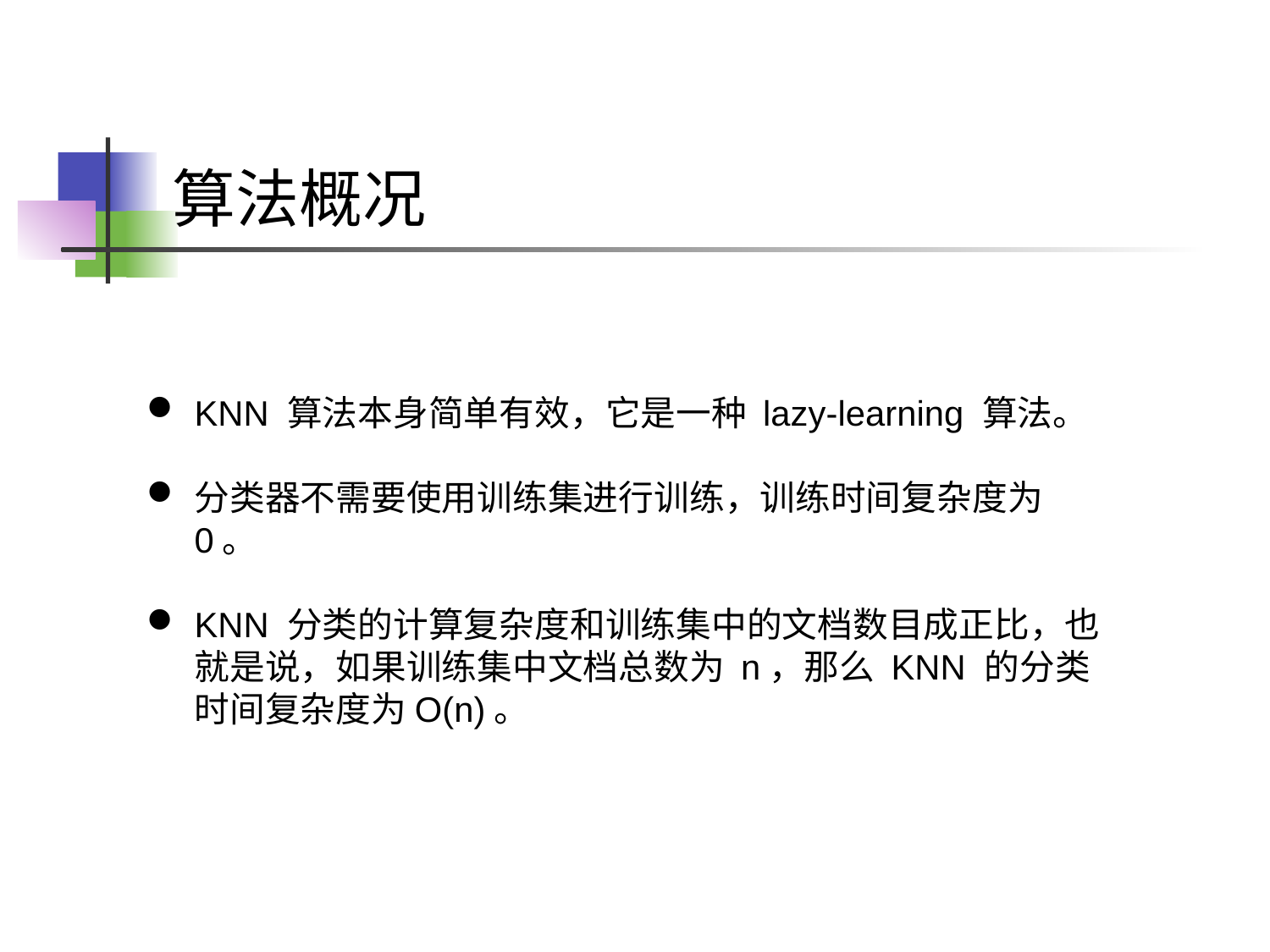

算法概况

KNN 算法本身简单有效，它是一种 lazy-learning 算法。

分类器不需要使用训练集进行训练，训练时间复杂度为0。

KNN 分类的计算复杂度和训练集中的文档数目成正比，也就是说，如果训练集中文档总数为 n，那么 KNN 的分类时间复杂度为O(n)。